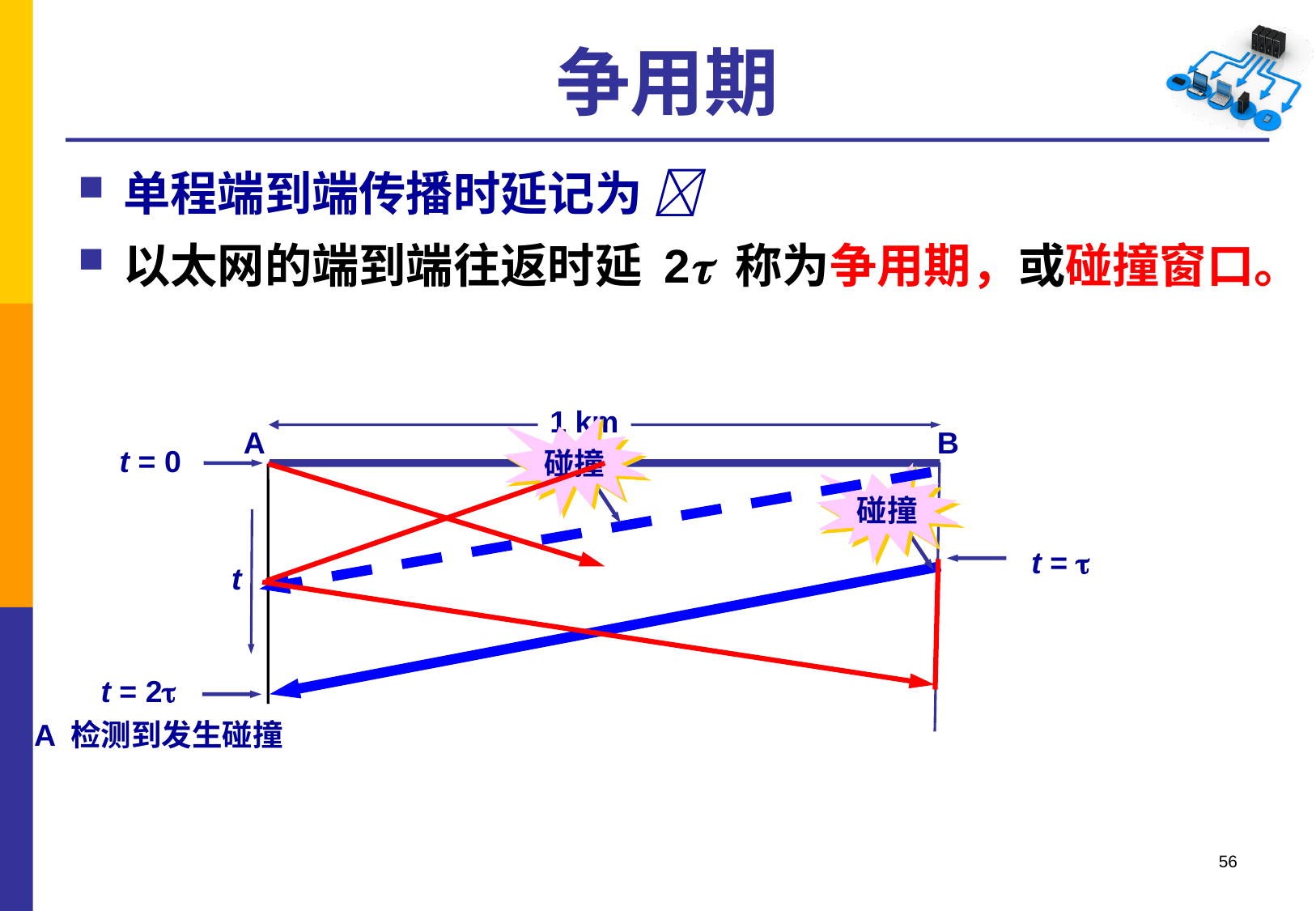

# 争用期
单程端到端传播时延记为 τ
以太网的端到端往返时延 2τ 称为争用期，或碰撞窗口。
1 km
A
B
碰撞

t = 0

碰撞

  t = τ

t

t = 2τ

A 检测到发生碰撞
56